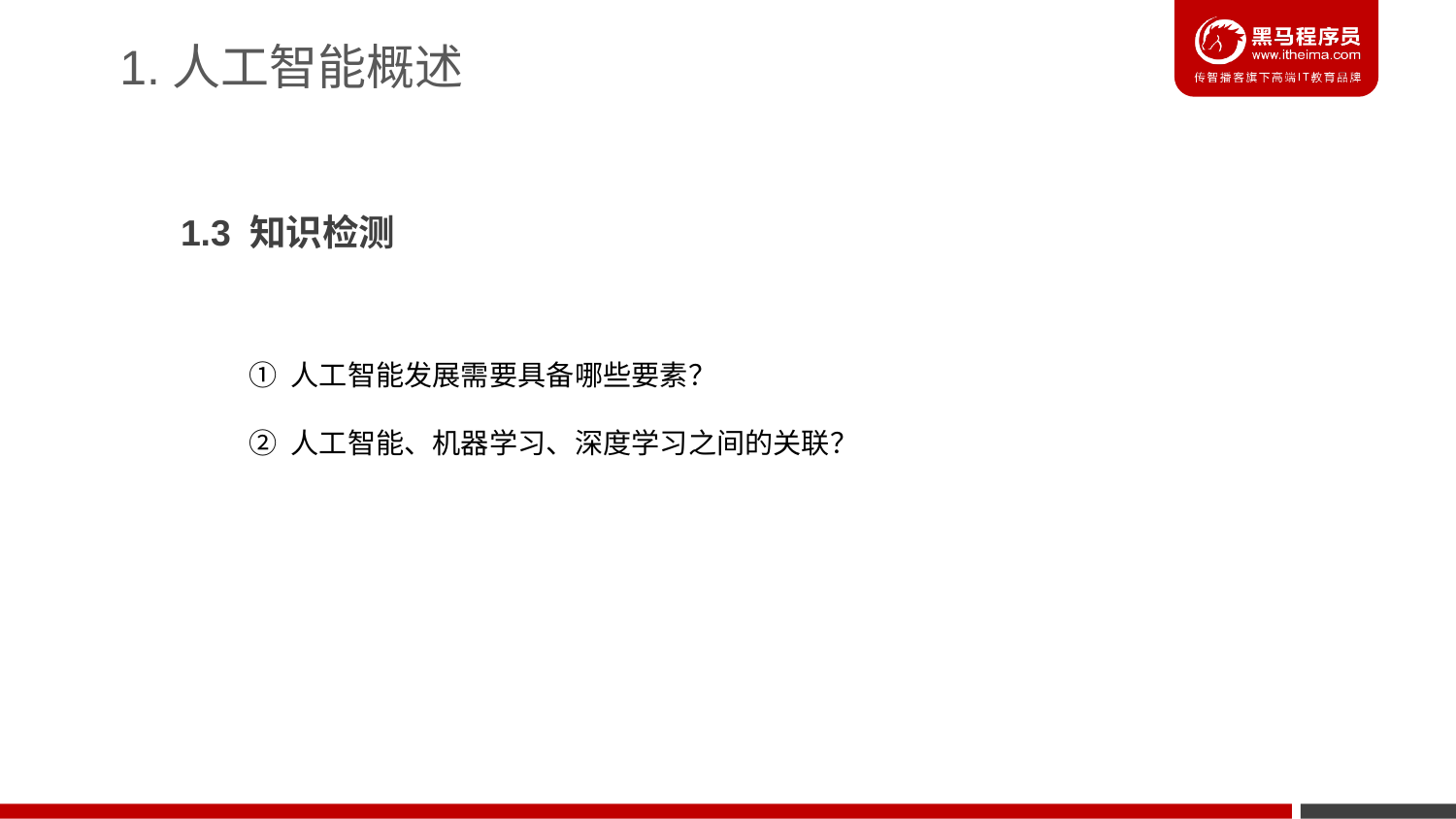

1.人工智能概述
1.3 知识检测
① 人工智能发展需要具备哪些要素？

② 人工智能、机器学习、深度学习之间的关联？